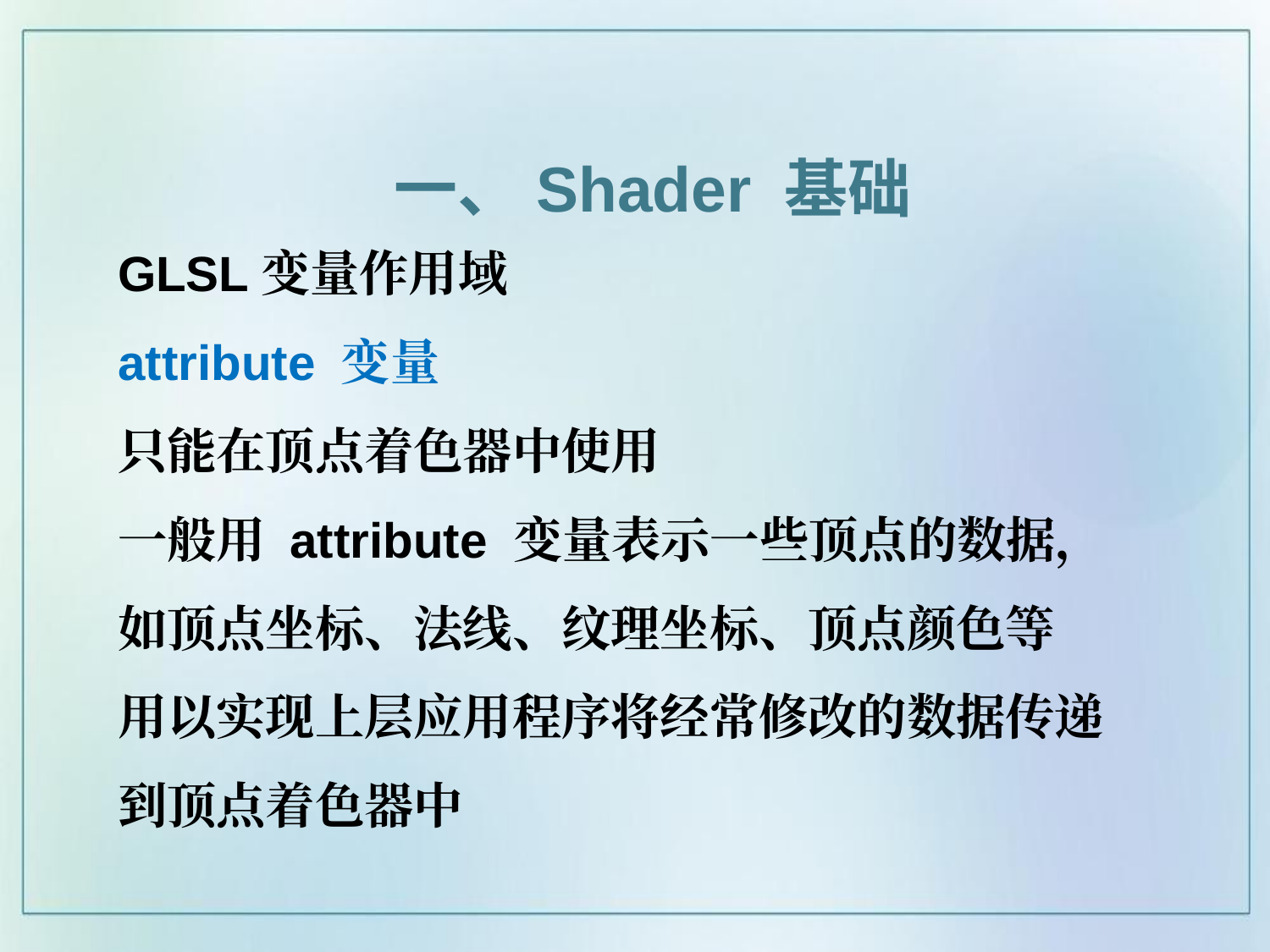

一、Shader 基础
GLSL变量作用域
attribute 变量
只能在顶点着色器中使用
一般用 attribute 变量表示一些顶点的数据，如顶点坐标、法线、纹理坐标、顶点颜色等
用以实现上层应用程序将经常修改的数据传递到顶点着色器中